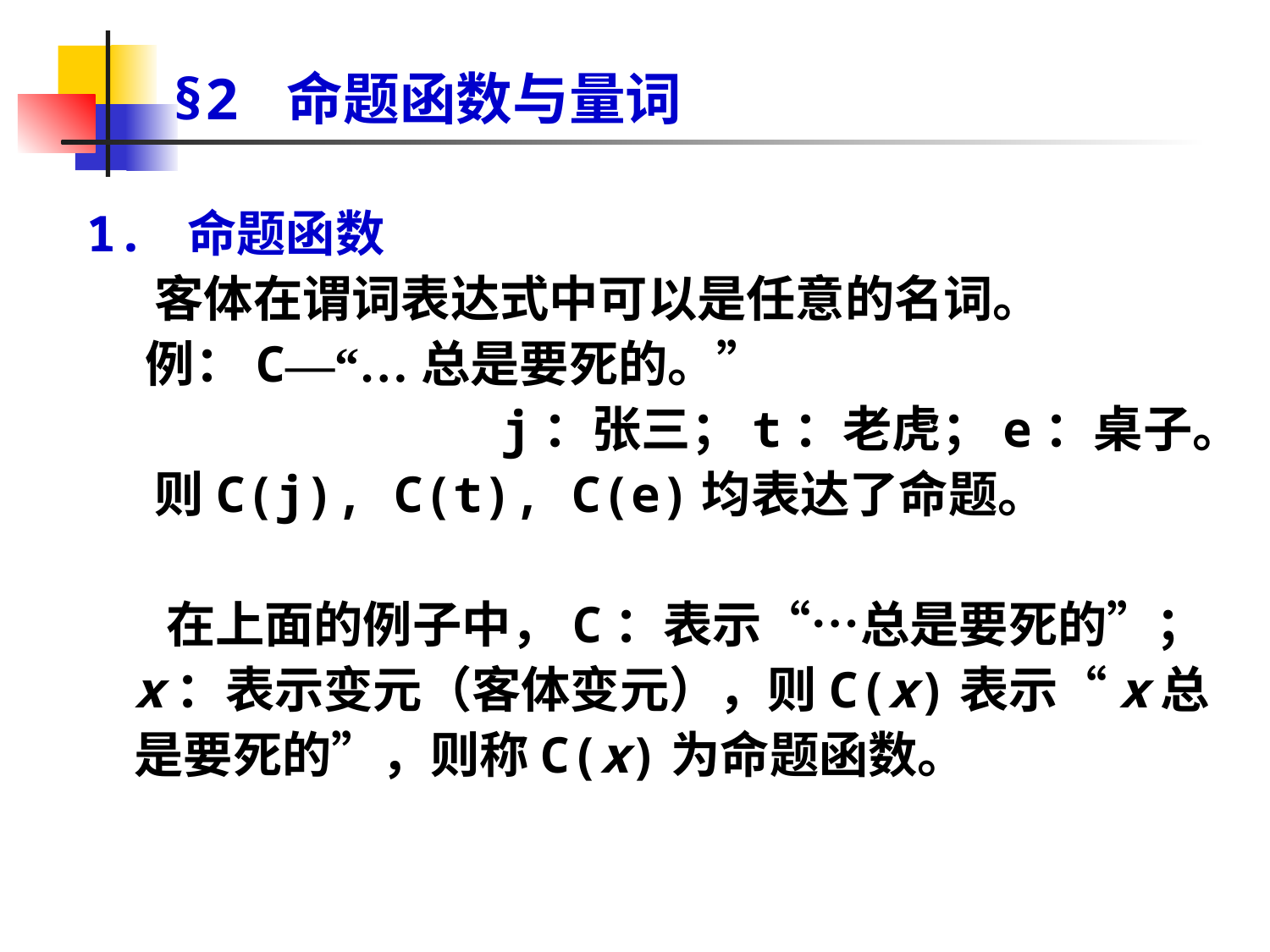

# §2 命题函数与量词
1. 命题函数
     客体在谓词表达式中可以是任意的名词。
 例：C—“…总是要死的。”
              j：张三；t：老虎；e：桌子。
     则C(j), C(t), C(e)均表达了命题。
      在上面的例子中，C：表示“…总是要死的”；x：表示变元（客体变元），则C(x)表示“x总是要死的”，则称C(x)为命题函数。
14